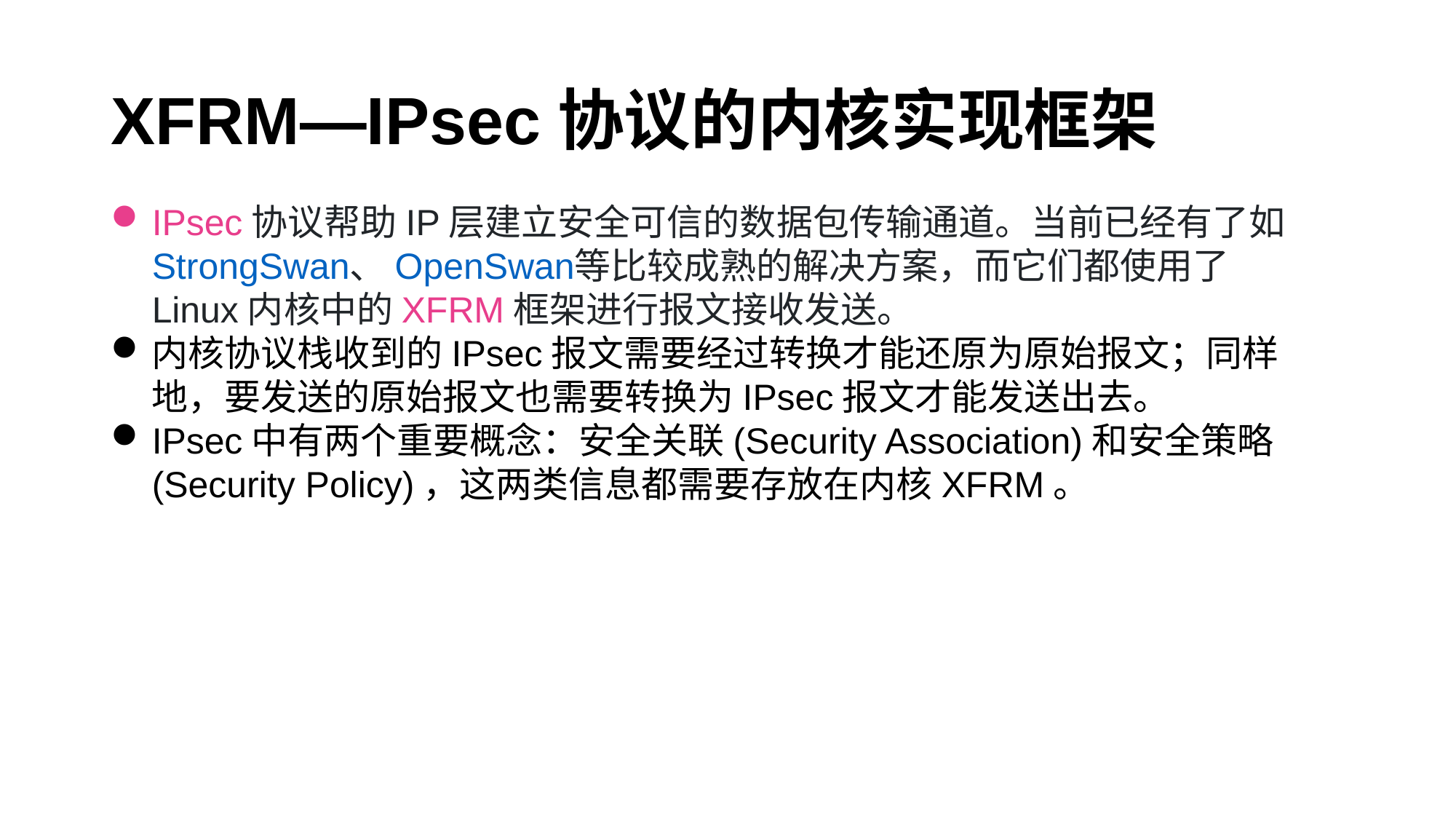

# XFRM—IPsec协议的内核实现框架
IPsec协议帮助IP层建立安全可信的数据包传输通道。当前已经有了如StrongSwan、OpenSwan等比较成熟的解决方案，而它们都使用了Linux内核中的XFRM框架进行报文接收发送。
内核协议栈收到的IPsec报文需要经过转换才能还原为原始报文；同样地，要发送的原始报文也需要转换为IPsec报文才能发送出去。
IPsec中有两个重要概念：安全关联(Security Association)和安全策略(Security Policy)，这两类信息都需要存放在内核XFRM。